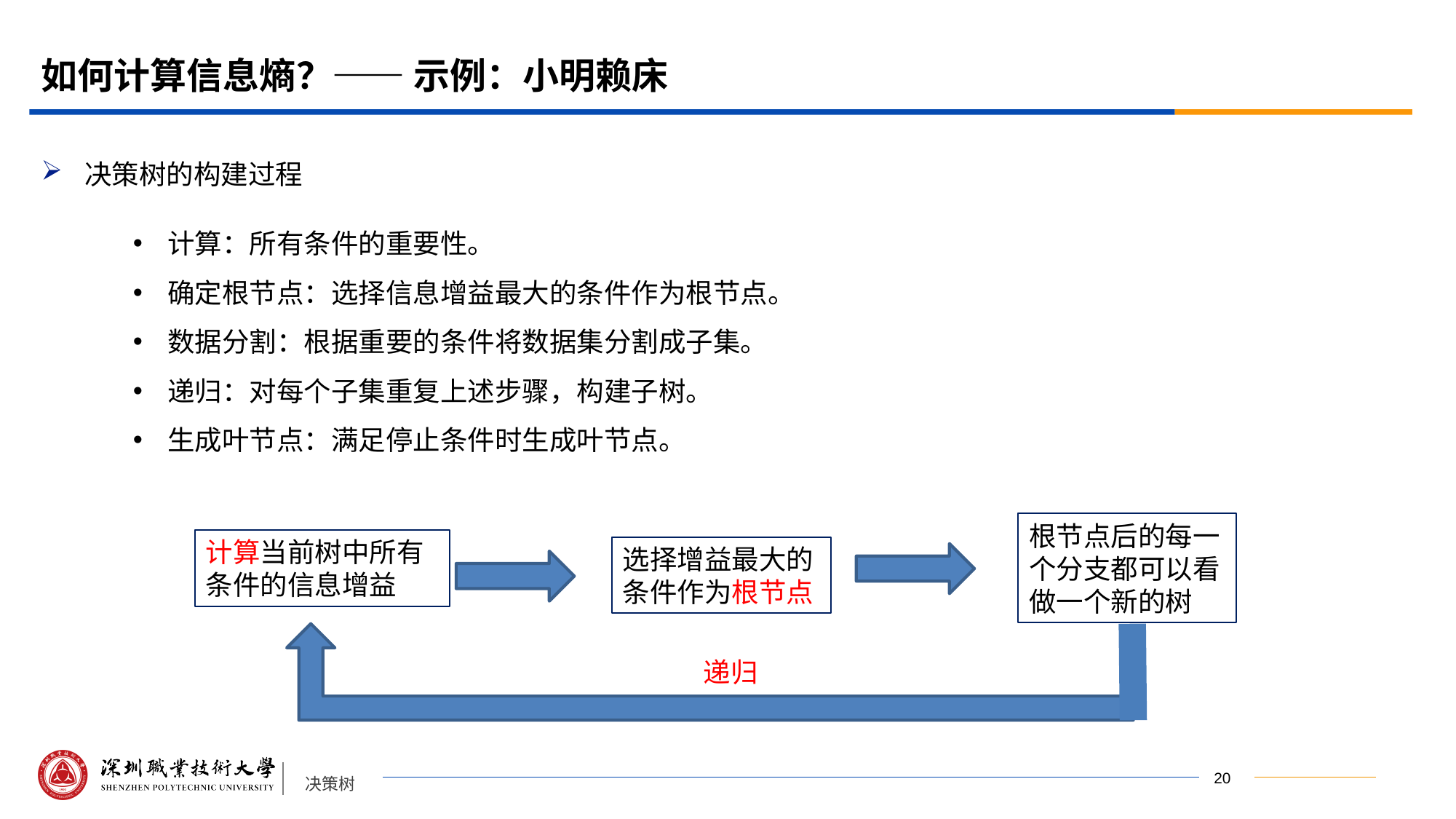

# 如何计算信息熵？—— 示例：小明赖床
决策树的构建过程
计算：所有条件的重要性。
确定根节点：选择信息增益最大的条件作为根节点。
数据分割：根据重要的条件将数据集分割成子集。
递归：对每个子集重复上述步骤，构建子树。
生成叶节点：满足停止条件时生成叶节点。
根节点后的每一个分支都可以看做一个新的树
计算当前树中所有条件的信息增益
选择增益最大的条件作为根节点

递归